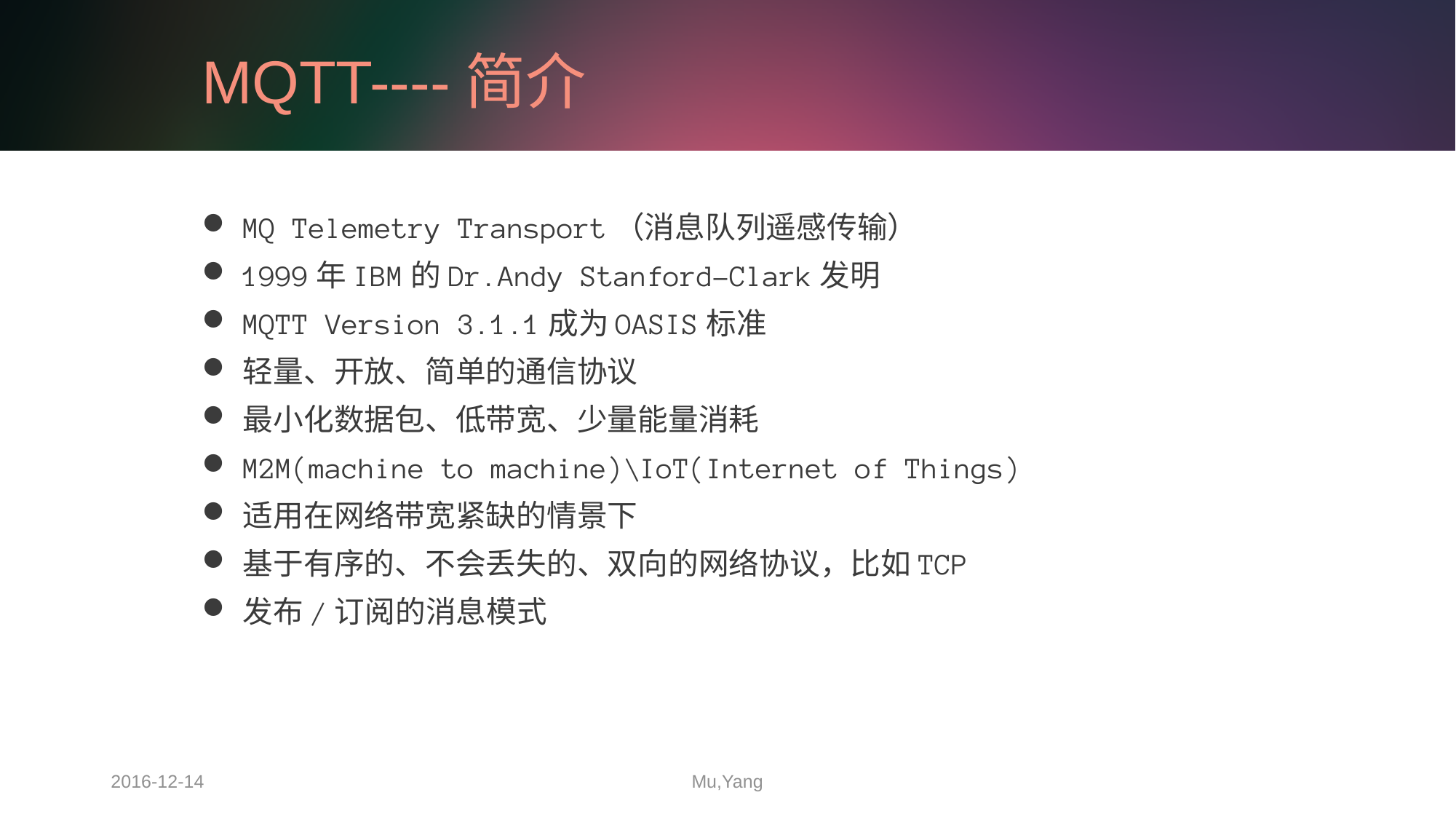

# MQTT----简介
MQ Telemetry Transport（消息队列遥感传输）
1999年IBM的Dr.Andy Stanford-Clark发明
MQTT Version 3.1.1成为OASIS标准
轻量、开放、简单的通信协议
最小化数据包、低带宽、少量能量消耗
M2M(machine to machine)\IoT(Internet of Things)
适用在网络带宽紧缺的情景下
基于有序的、不会丢失的、双向的网络协议，比如TCP
发布/订阅的消息模式
2016-12-14
Mu,Yang
4